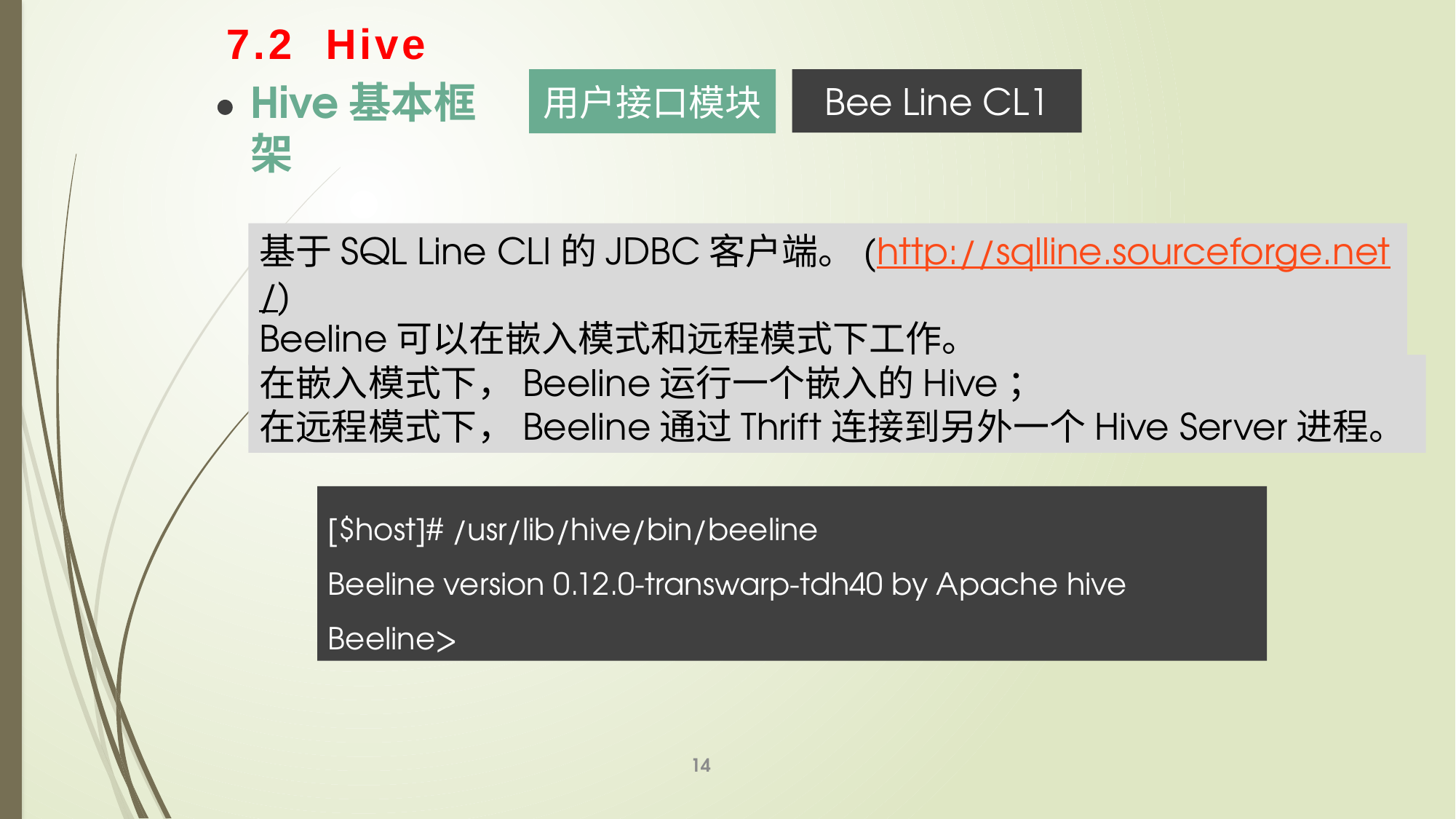

7.2  Hive
用户接口模块
Bee Line CL1
Hive基本框架

基于SQL Line CLI的JDBC客户端。(http://sqlline.sourceforge.net/)
Beeline可以在嵌入模式和远程模式下工作。
在嵌入模式下，Beeline运行一个嵌入的Hive；
在远程模式下，Beeline通过Thrift连接到另外一个Hive Server进程。
[$host]# /usr/lib/hive/bin/beeline
Beeline version 0.12.0-transwarp-tdh40 by Apache hive
Beeline>
14